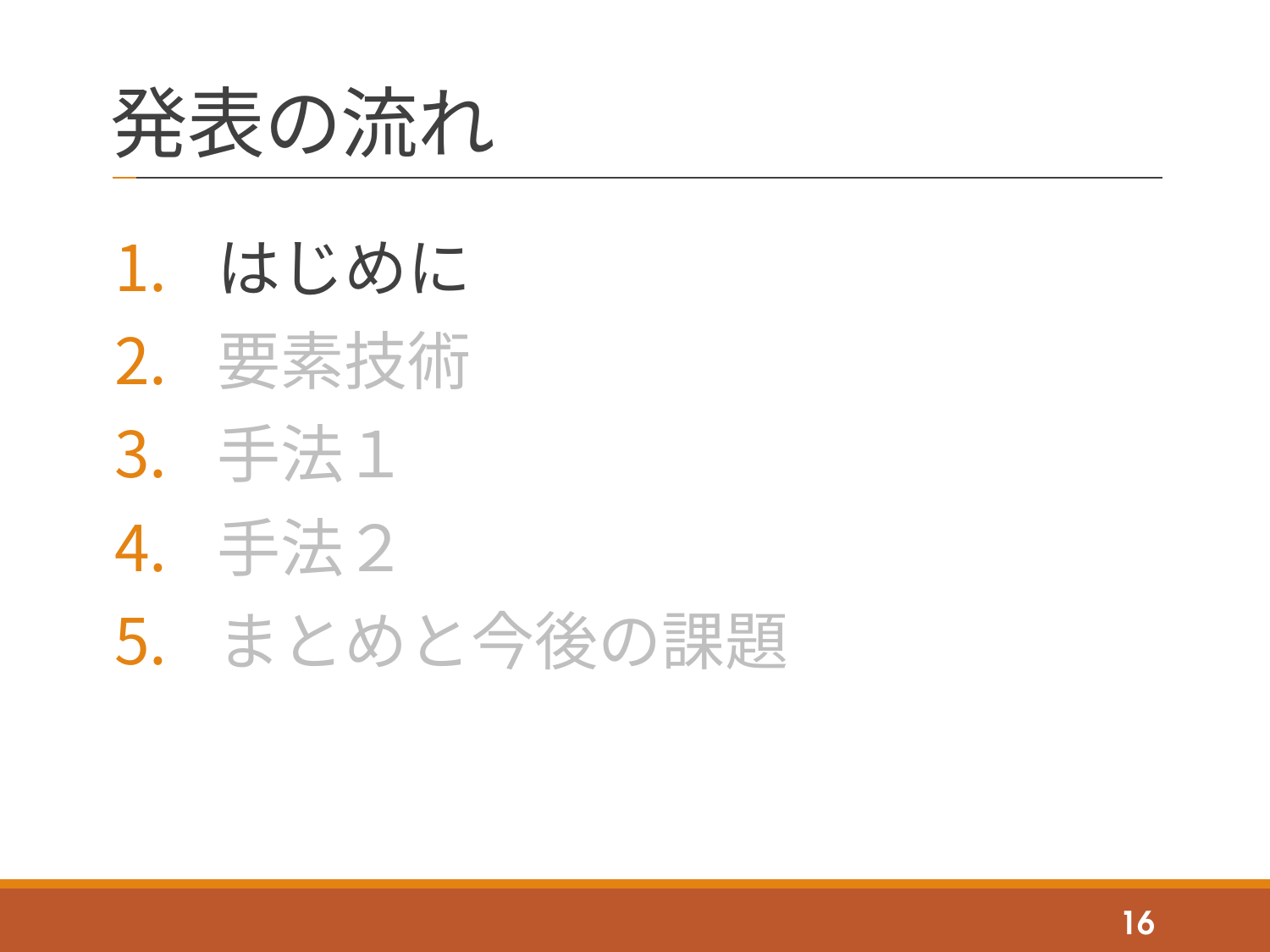

# 発表の流れ
はじめに
要素技術
手法１
手法２
まとめと今後の課題
16